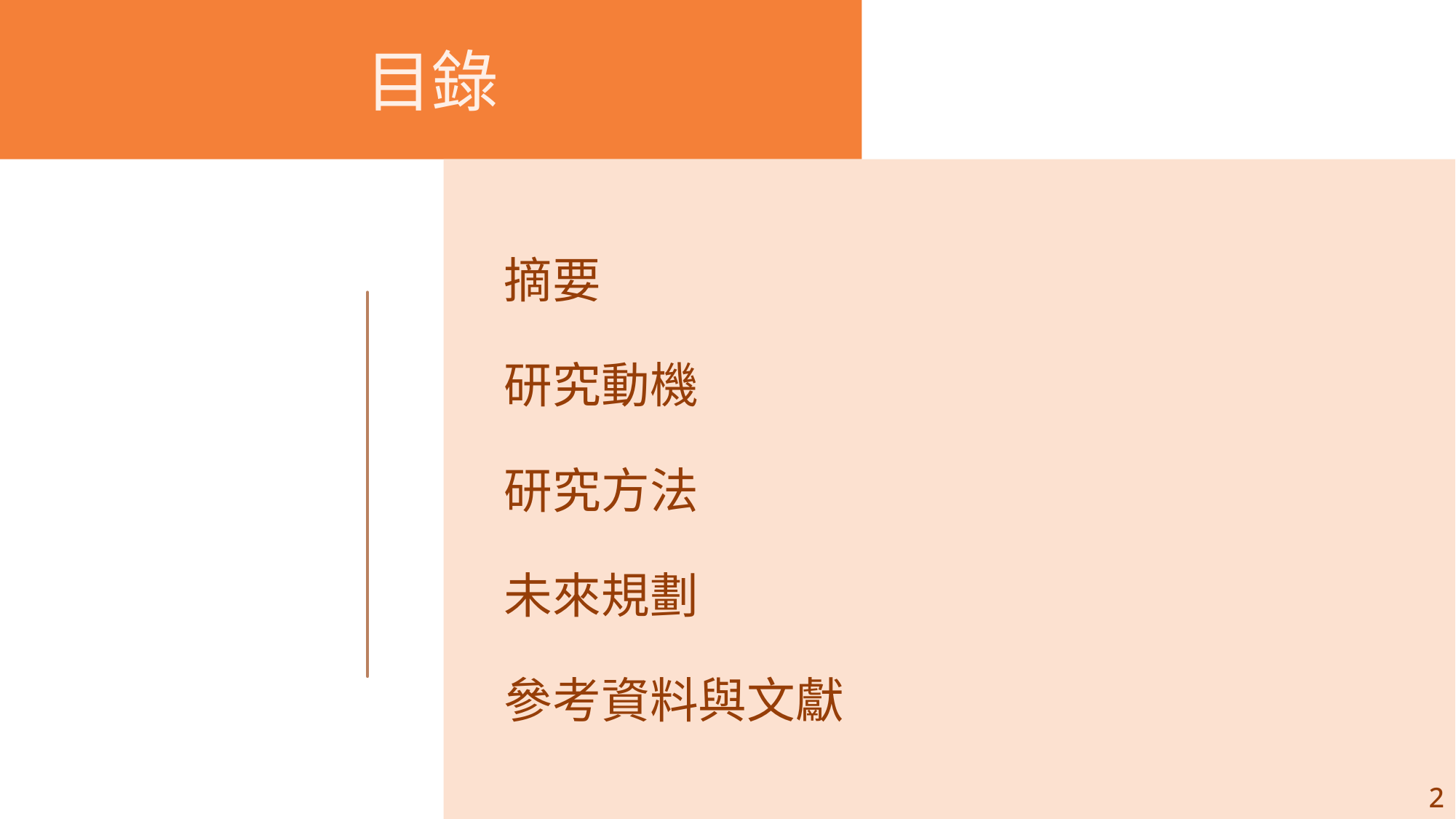

摘要
研究動機
研究方法
未來規劃
參考資料與文獻

股市社群之情緒分析
-以台積電為例
目錄

摘要
研究動機
研究方法
未來規劃
參考資料與文獻
2